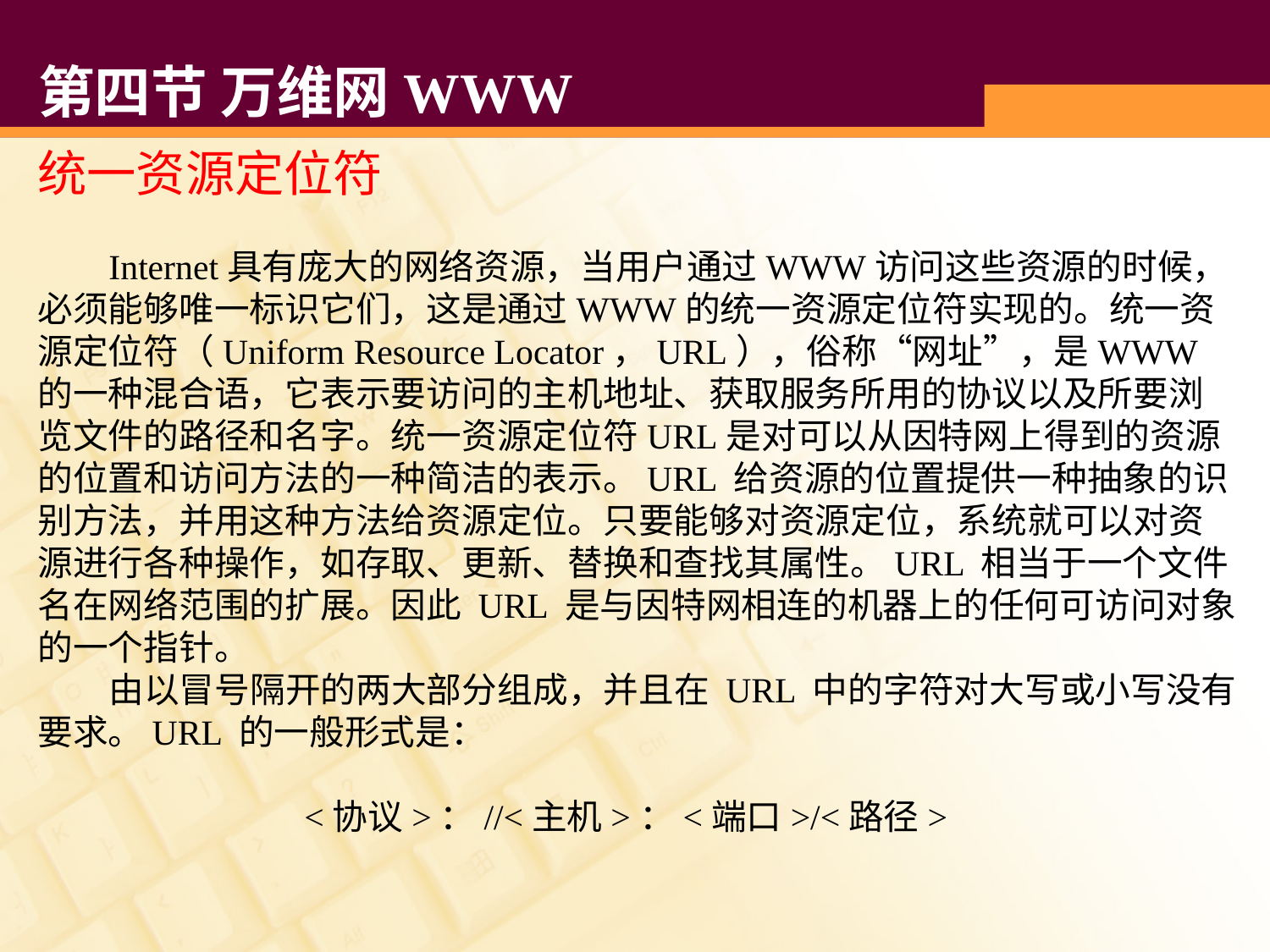

# 第四节 万维网WWW
统一资源定位符

        Internet具有庞大的网络资源，当用户通过WWW访问这些资源的时候，必须能够唯一标识它们，这是通过WWW的统一资源定位符实现的。统一资源定位符（Uniform Resource Locator，URL），俗称“网址”，是WWW的一种混合语，它表示要访问的主机地址、获取服务所用的协议以及所要浏览文件的路径和名字。统一资源定位符URL是对可以从因特网上得到的资源的位置和访问方法的一种简洁的表示。URL 给资源的位置提供一种抽象的识别方法，并用这种方法给资源定位。只要能够对资源定位，系统就可以对资源进行各种操作，如存取、更新、替换和查找其属性。URL 相当于一个文件名在网络范围的扩展。因此 URL 是与因特网相连的机器上的任何可访问对象的一个指针。
        由以冒号隔开的两大部分组成，并且在 URL 中的字符对大写或小写没有要求。URL 的一般形式是：

                              <协议>：//<主机>：<端口>/<路径>